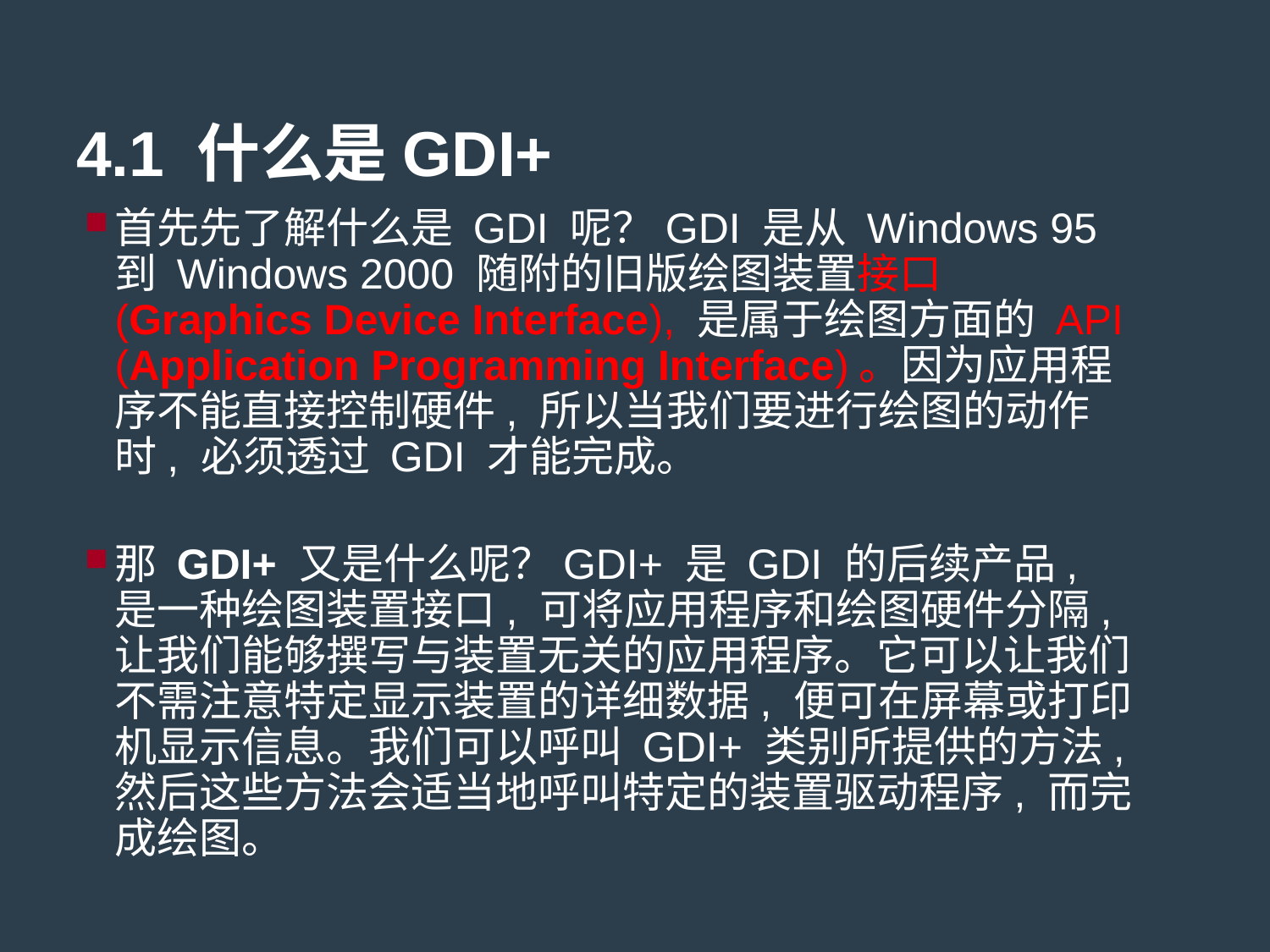

# 4.1 什么是GDI+
首先先了解什么是 GDI 呢？GDI 是从 Windows 95 到 Windows 2000 随附的旧版绘图装置接口 (Graphics Device Interface), 是属于绘图方面的 API (Application Programming Interface)。因为应用程序不能直接控制硬件, 所以当我们要进行绘图的动作时, 必须透过 GDI 才能完成。

那 GDI+ 又是什么呢？GDI+ 是 GDI 的后续产品, 是一种绘图装置接口, 可将应用程序和绘图硬件分隔, 让我们能够撰写与装置无关的应用程序。它可以让我们不需注意特定显示装置的详细数据, 便可在屏幕或打印机显示信息。我们可以呼叫 GDI+ 类别所提供的方法, 然后这些方法会适当地呼叫特定的装置驱动程序, 而完成绘图。